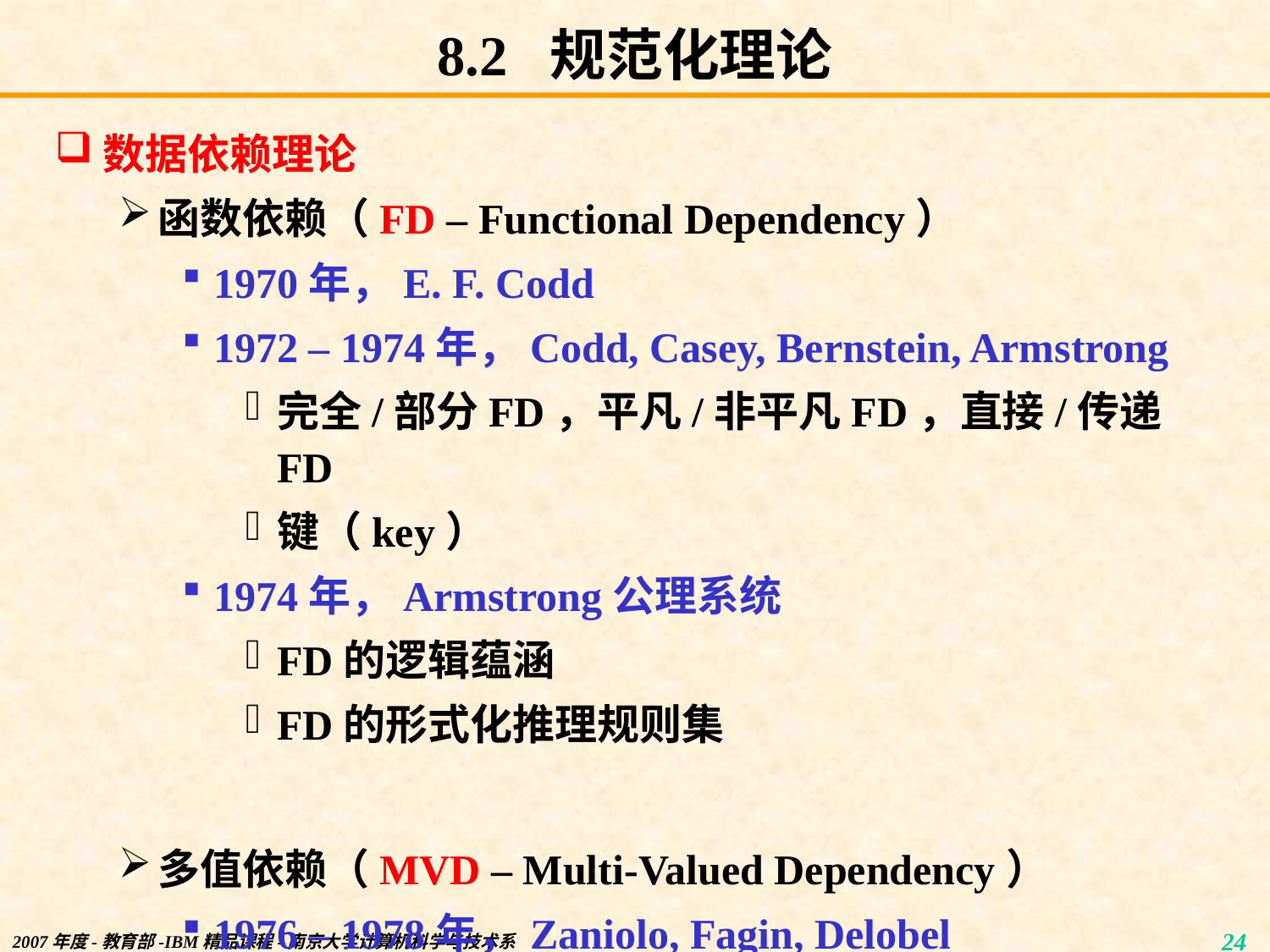

# 8.2  规范化理论
数据依赖理论
函数依赖（FD – Functional Dependency）
1970年，E. F. Codd
1972 – 1974年，Codd, Casey, Bernstein, Armstrong
完全/部分FD，平凡/非平凡FD，直接/传递FD
键（key）
1974年，Armstrong公理系统
FD的逻辑蕴涵
FD的形式化推理规则集

多值依赖（MVD – Multi-Valued Dependency）
1976 – 1978年，Zaniolo, Fagin, Delobel
24
2007年度-教育部-IBM精品课程-南京大学计算机科学与技术系